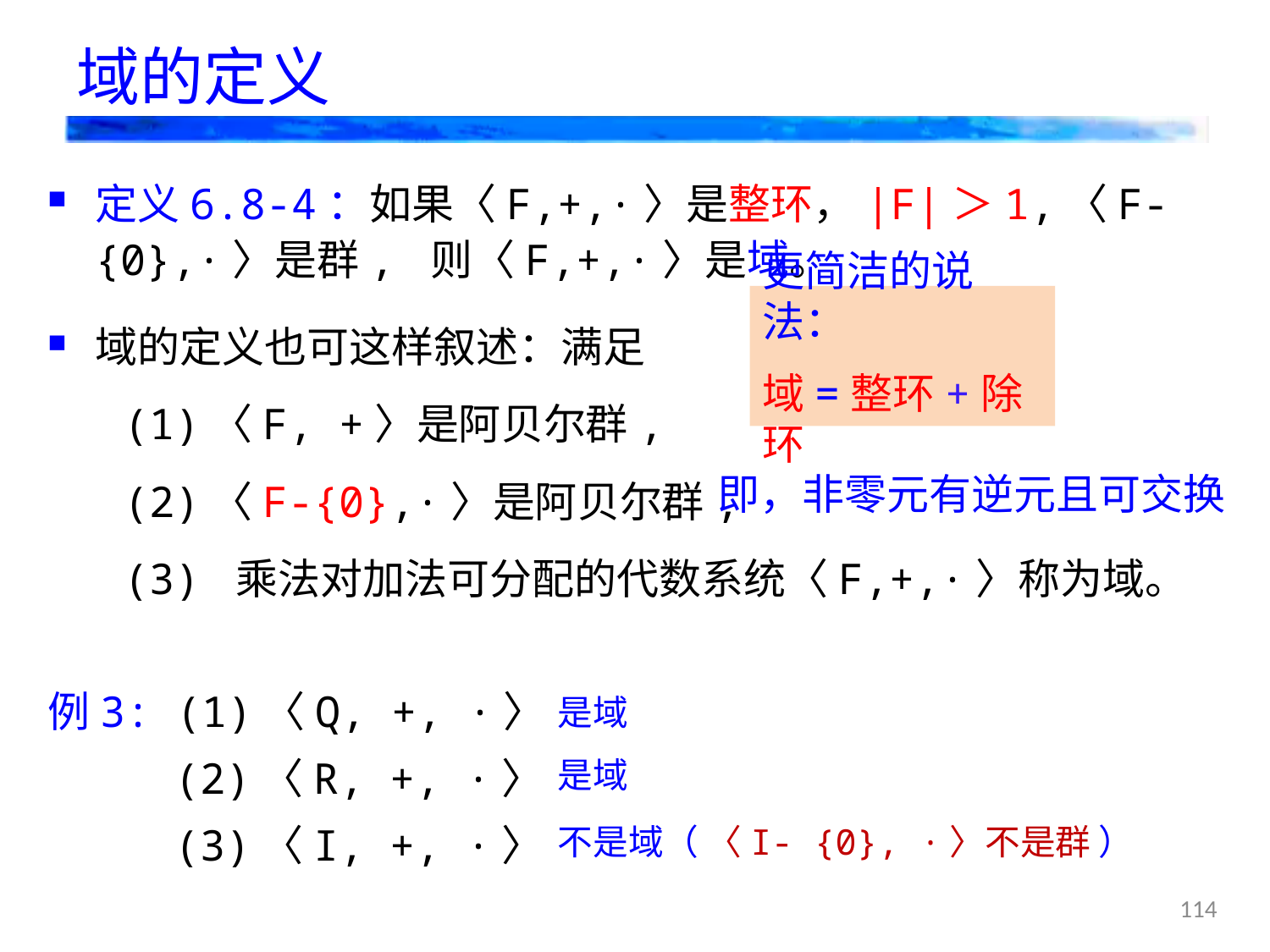

# 域的定义
定义6.8-4：如果〈F,+,·〉是整环，|F|＞1,〈F-{0},·〉是群, 则〈F,+,·〉是域。
域的定义也可这样叙述：满足
   (1)〈F, +〉是阿贝尔群,
   (2)〈F-{0},·〉是阿贝尔群,
   (3) 乘法对加法可分配的代数系统〈F,+,·〉称为域。

例3: (1)〈Q, +, ·〉
     (2)〈R, +, ·〉
     (3)〈I, +, ·〉
更简洁的说法：
域=整环+除环
即，非零元有逆元且可交换
是域
是域
不是域（ 〈I- {0}, ·〉不是群 ）
114